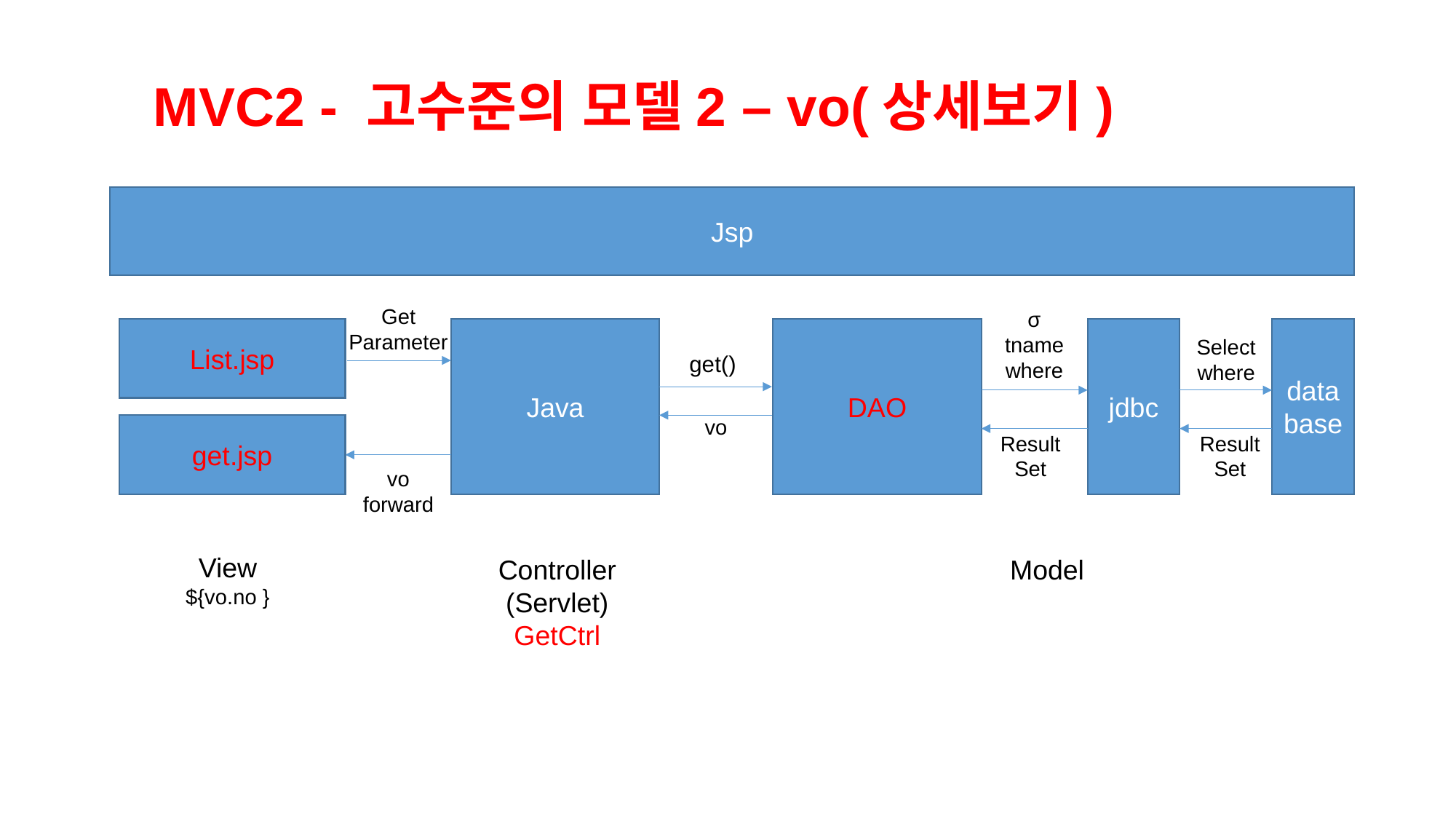

MVC2 - 고수준의 모델2 – vo(상세보기)
Jsp
Get
Parameter
σ
tname
where
List.jsp
Java
DAO
jdbc
database
Select
where
get()
vo
get.jsp
Result
Set
Result
Set
vo
forward
View
${vo.no }
Controller
(Servlet)
GetCtrl
Model